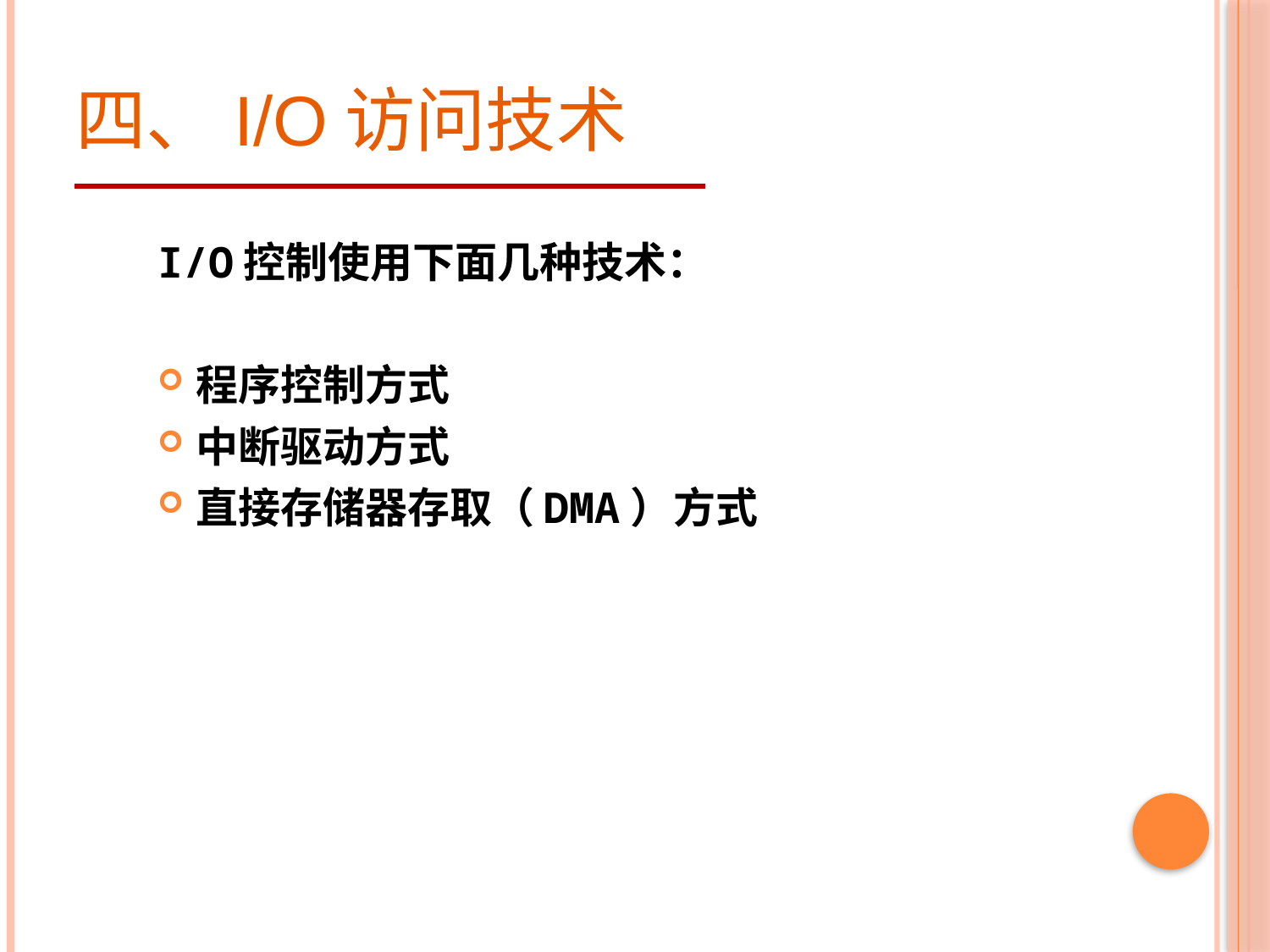

# 四、I/O访问技术
I/O控制使用下面几种技术：

程序控制方式
中断驱动方式
直接存储器存取（DMA）方式